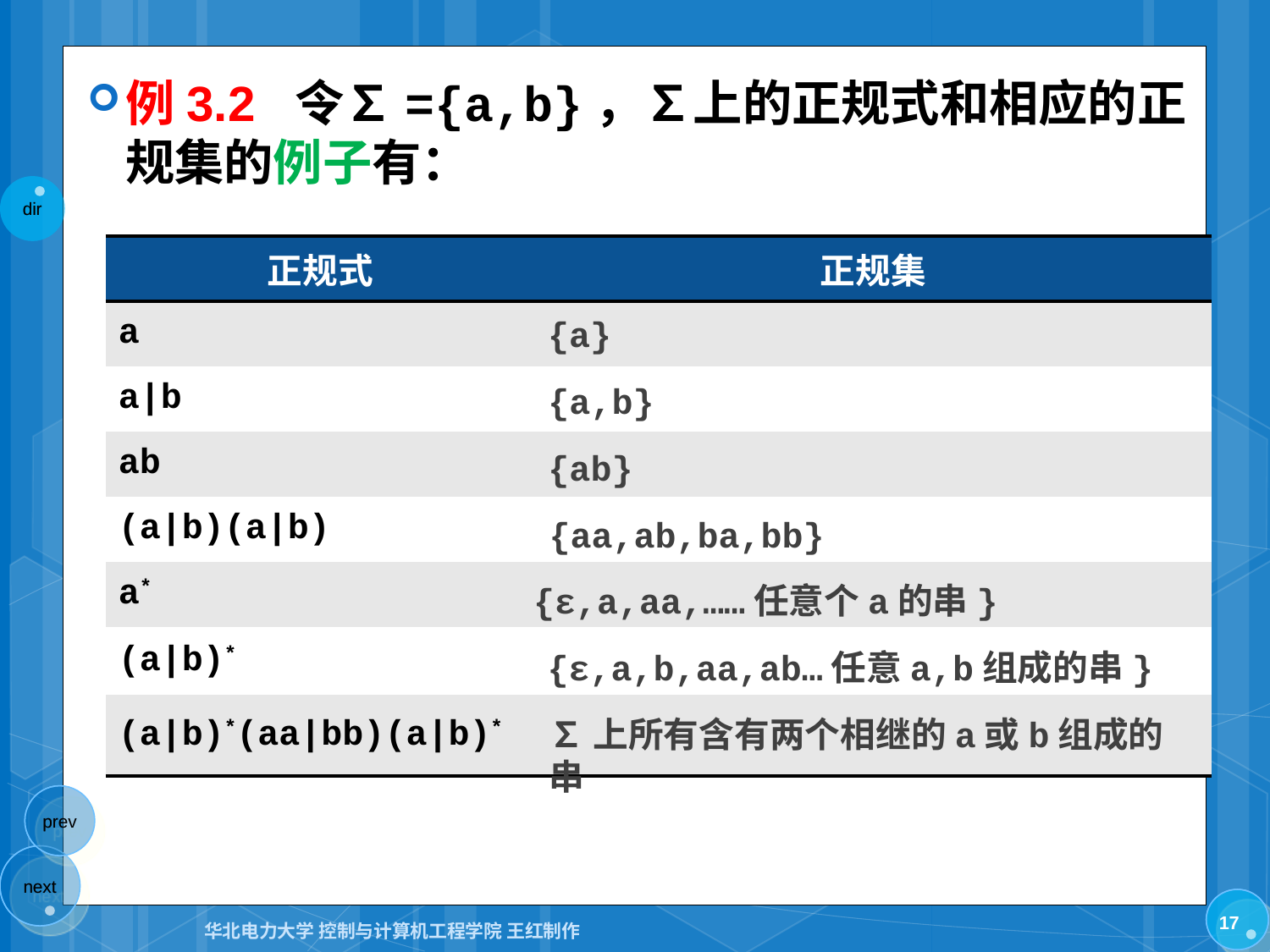

例3.2  令∑={a,b}，∑上的正规式和相应的正规集的例子有：
| 正规式 | 正规集 |
| --- | --- |
| a |  |
| a|b |  |
| ab |  |
| (a|b)(a|b) |  |
| a\* |  |
| (a|b)\* |  |
| (a|b)\*(aa|bb)(a|b)\* |  |
{a}
{a,b}
{ab}
{aa,ab,ba,bb}
{ε,a,aa,……任意个a的串}
{ε,a,b,aa,ab…任意a,b组成的串}
∑上所有含有两个相继的a或b组成的串
17
华北电力大学 控制与计算机工程学院 王红制作